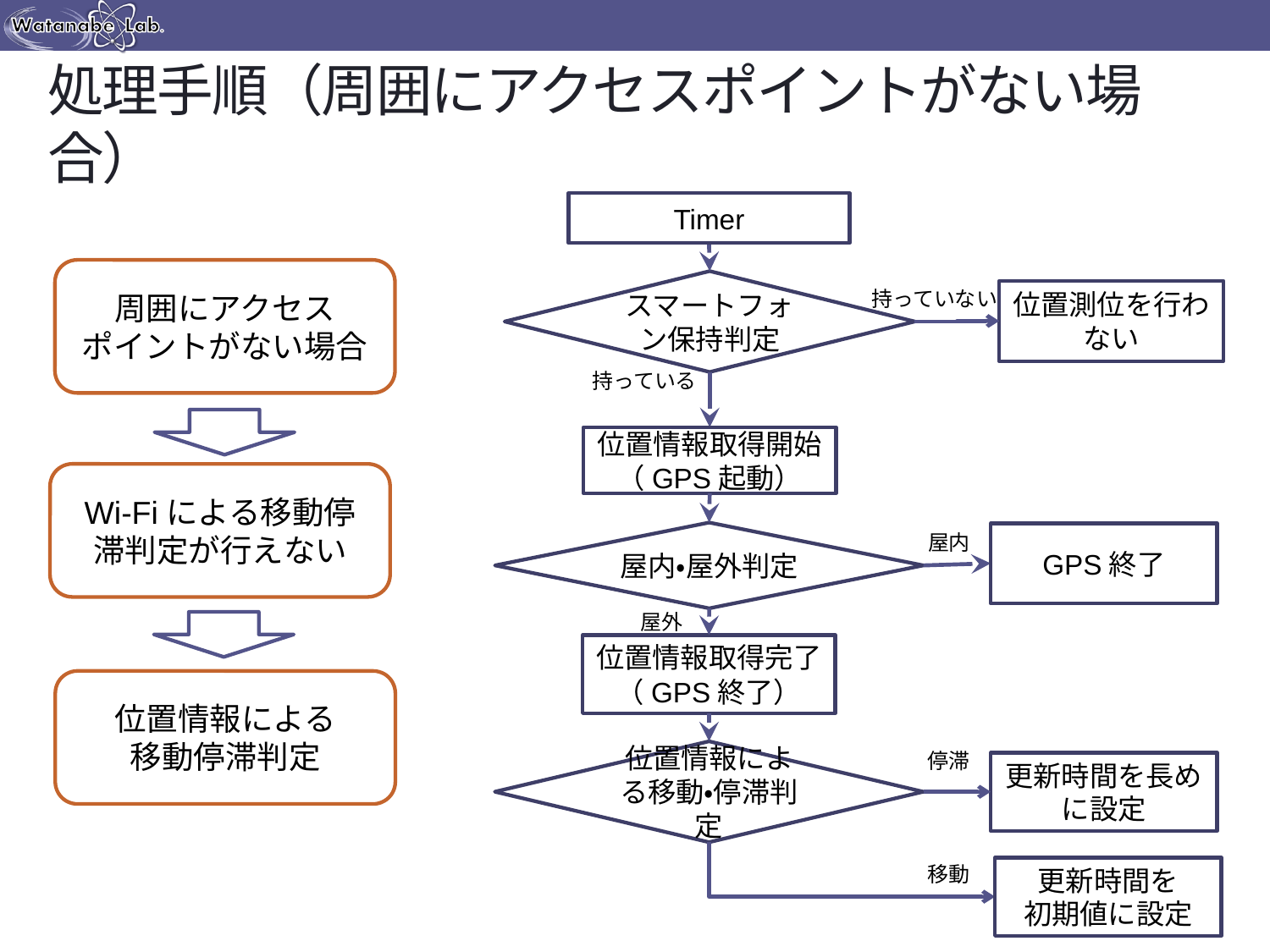

# 処理手順（周囲にアクセスポイントがない場合）
Timer
周囲にアクセス
ポイントがない場合
スマートフォン保持判定
持っていない
位置測位を行わない
持っている

位置情報取得開始
（GPS起動）
Wi-Fiによる移動停滞判定が行えない
屋内・屋外判定
屋内
GPS終了
屋外

位置情報取得完了
（GPS終了）
位置情報による
移動停滞判定
位置情報による移動・停滞判定
停滞
更新時間を長めに設定
移動
更新時間を
初期値に設定